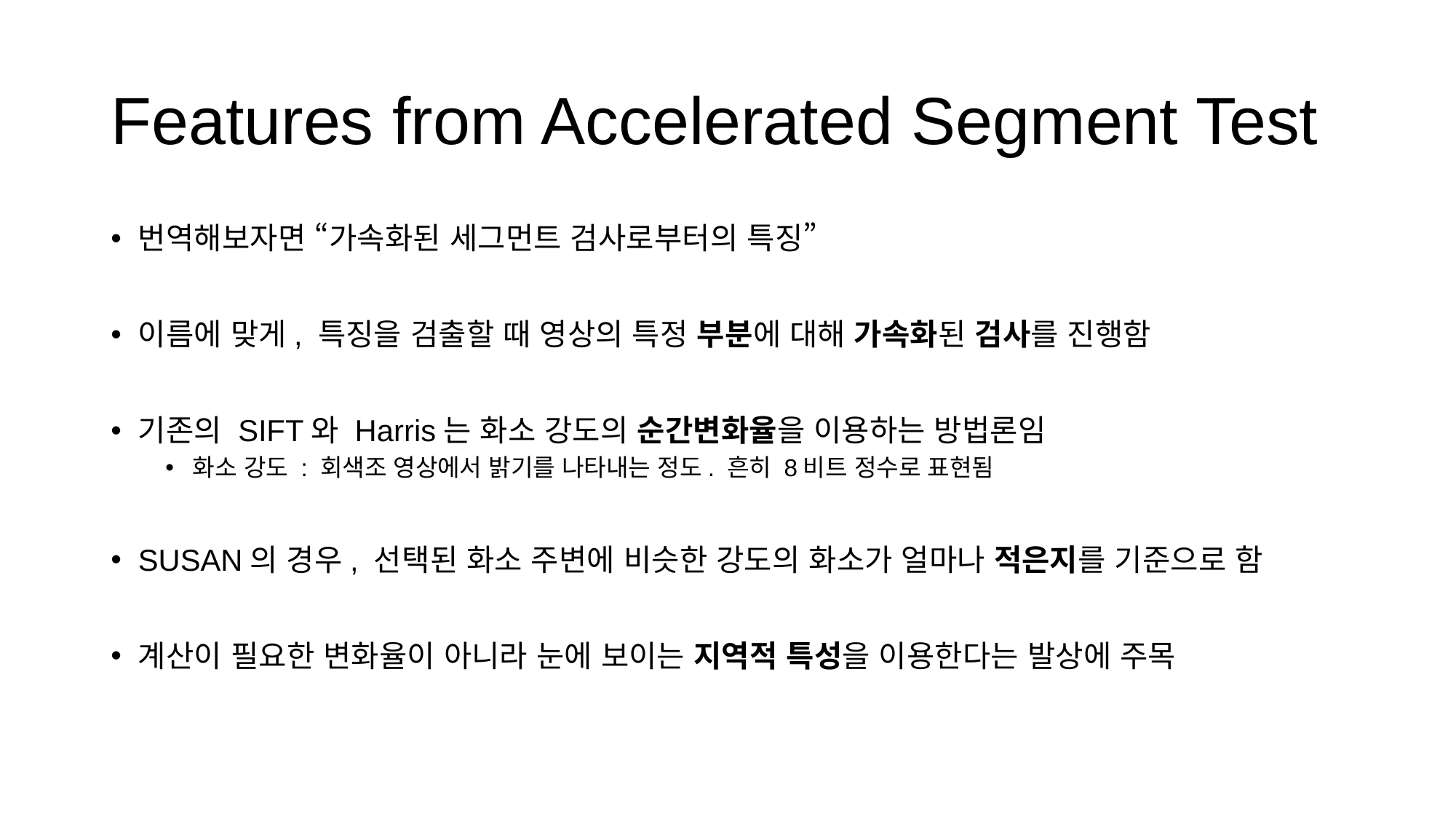

# Features from Accelerated Segment Test
번역해보자면 “가속화된 세그먼트 검사로부터의 특징”

이름에 맞게, 특징을 검출할 때 영상의 특정 부분에 대해 가속화된 검사를 진행함

기존의 SIFT와 Harris는 화소 강도의 순간변화율을 이용하는 방법론임
화소 강도 : 회색조 영상에서 밝기를 나타내는 정도. 흔히 8비트 정수로 표현됨

SUSAN의 경우, 선택된 화소 주변에 비슷한 강도의 화소가 얼마나 적은지를 기준으로 함

계산이 필요한 변화율이 아니라 눈에 보이는 지역적 특성을 이용한다는 발상에 주목